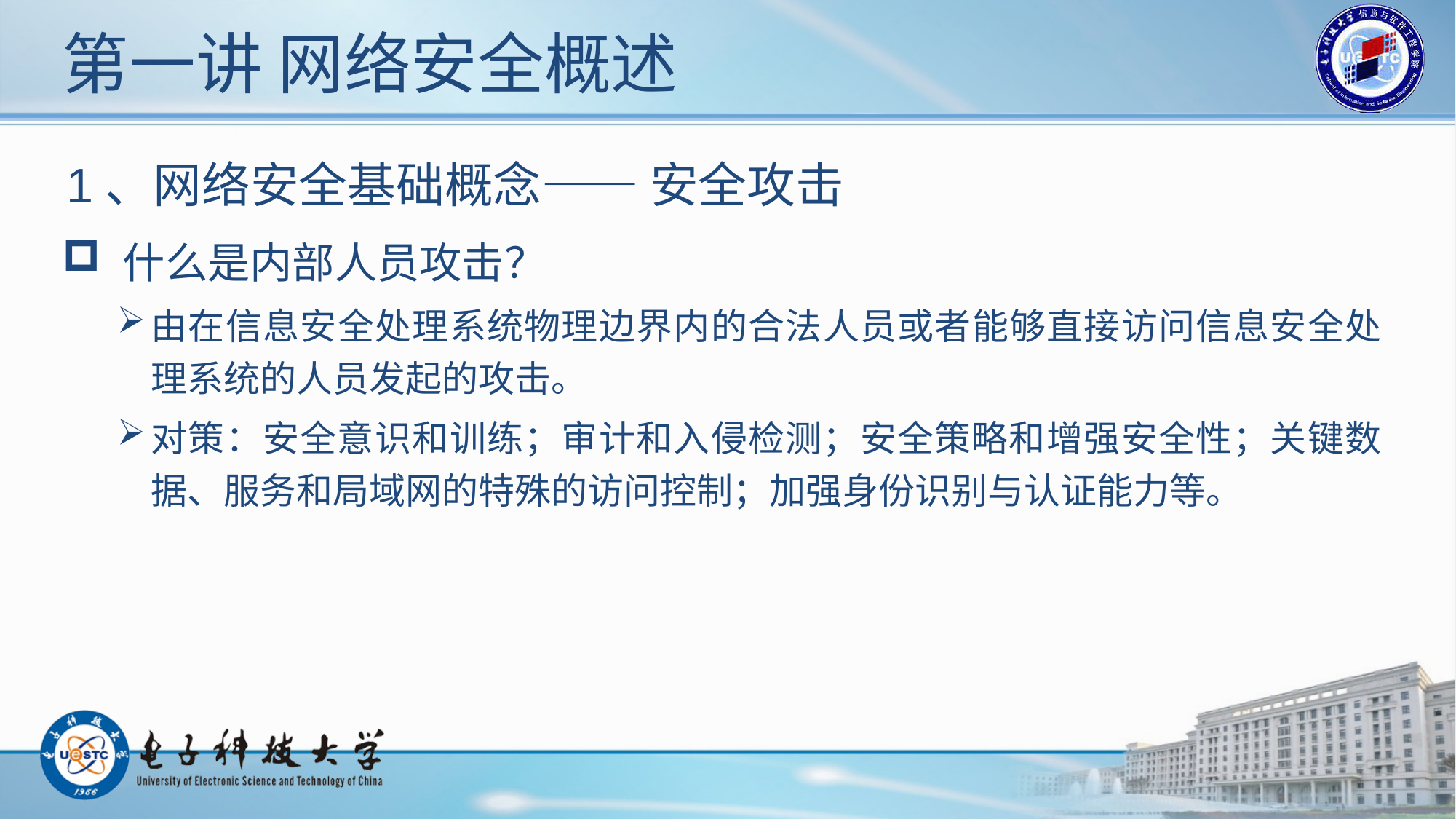

# 第一讲 网络安全概述
1、网络安全基础概念—— 安全攻击
 什么是内部人员攻击？
由在信息安全处理系统物理边界内的合法人员或者能够直接访问信息安全处理系统的人员发起的攻击。
对策：安全意识和训练；审计和入侵检测；安全策略和增强安全性；关键数据、服务和局域网的特殊的访问控制；加强身份识别与认证能力等。